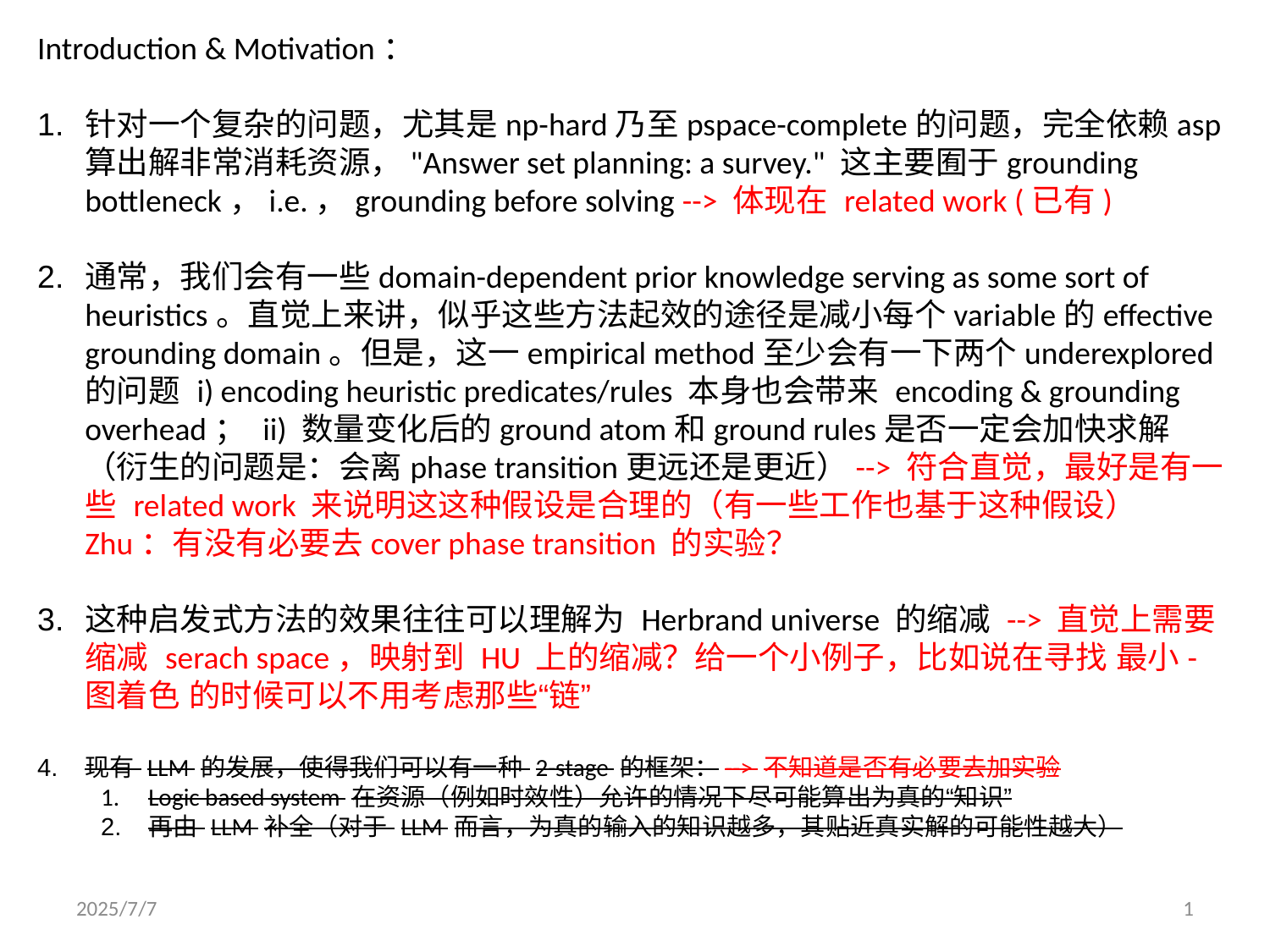

Introduction & Motivation：

针对一个复杂的问题，尤其是np-hard乃至pspace-complete的问题，完全依赖asp算出解非常消耗资源，"Answer set planning: a survey." 这主要囿于grounding bottleneck，i.e.，grounding before solving --> 体现在 related work (已有)

通常，我们会有一些domain-dependent prior knowledge serving as some sort of heuristics。直觉上来讲，似乎这些方法起效的途径是减小每个variable的effective grounding domain。但是，这一empirical method至少会有一下两个underexplored的问题 i) encoding heuristic predicates/rules 本身也会带来 encoding & grounding overhead； ii) 数量变化后的ground atom和ground rules是否一定会加快求解（衍生的问题是：会离phase transition更远还是更近）--> 符合直觉，最好是有一些 related work 来说明这这种假设是合理的（有一些工作也基于这种假设）
Zhu：有没有必要去cover phase transition 的实验？

这种启发式方法的效果往往可以理解为 Herbrand universe 的缩减 --> 直觉上需要缩减 serach space，映射到 HU 上的缩减？给一个小例子，比如说在寻找 最小-图着色 的时候可以不用考虑那些“链”

现有 LLM 的发展，使得我们可以有一种 2-stage 的框架：--> 不知道是否有必要去加实验
Logic based system 在资源（例如时效性）允许的情况下尽可能算出为真的“知识”
再由 LLM 补全（对于 LLM 而言，为真的输入的知识越多，其贴近真实解的可能性越大）
2025/7/7

1